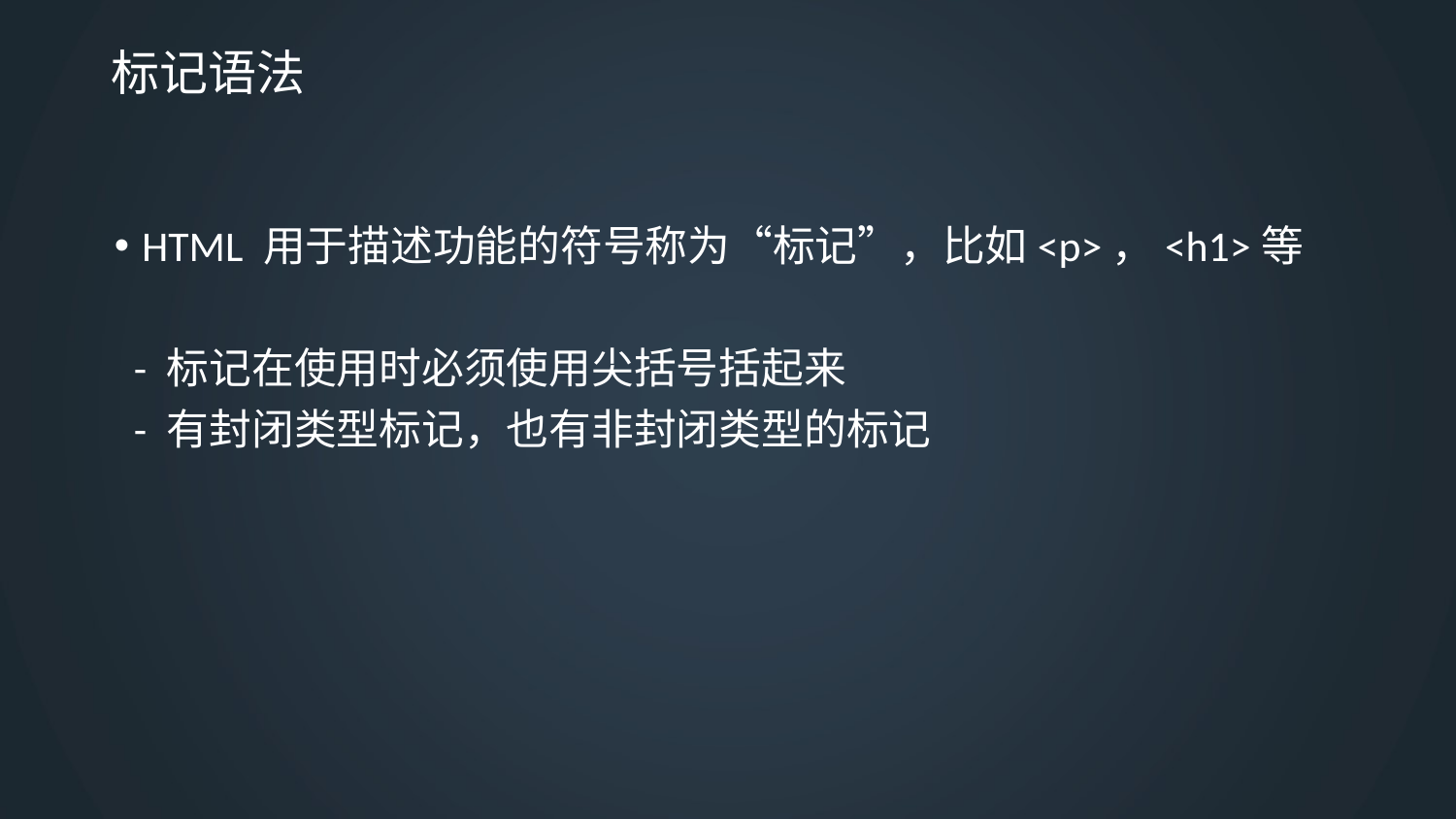

# 标记语法
HTML 用于描述功能的符号称为“标记”，比如<p>，<h1>等

  - 标记在使用时必须使用尖括号括起来
  - 有封闭类型标记，也有非封闭类型的标记